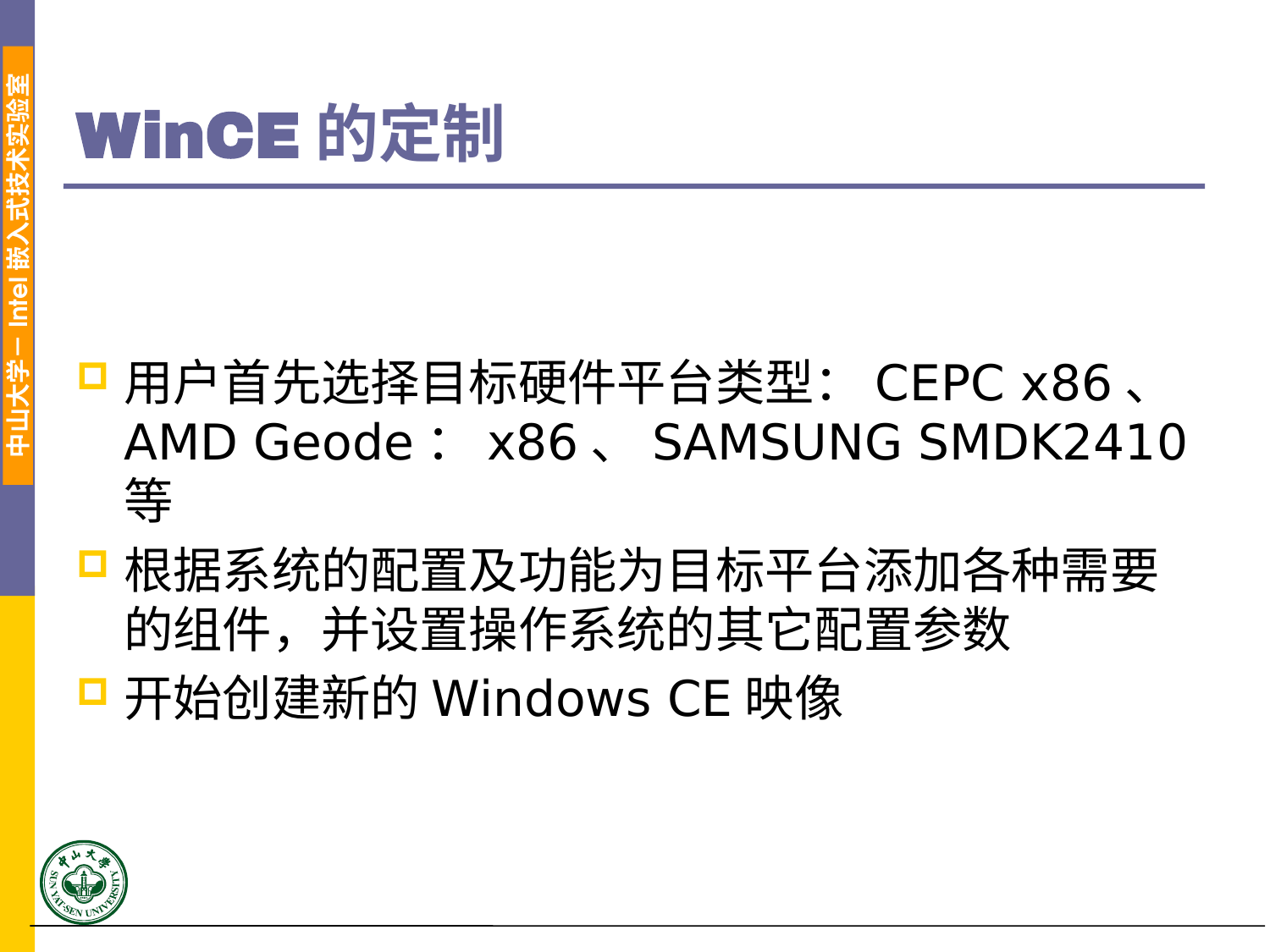

# WinCE的定制
用户首先选择目标硬件平台类型：CEPC x86、AMD Geode：x86、SAMSUNG SMDK2410等
根据系统的配置及功能为目标平台添加各种需要的组件，并设置操作系统的其它配置参数
开始创建新的Windows CE映像